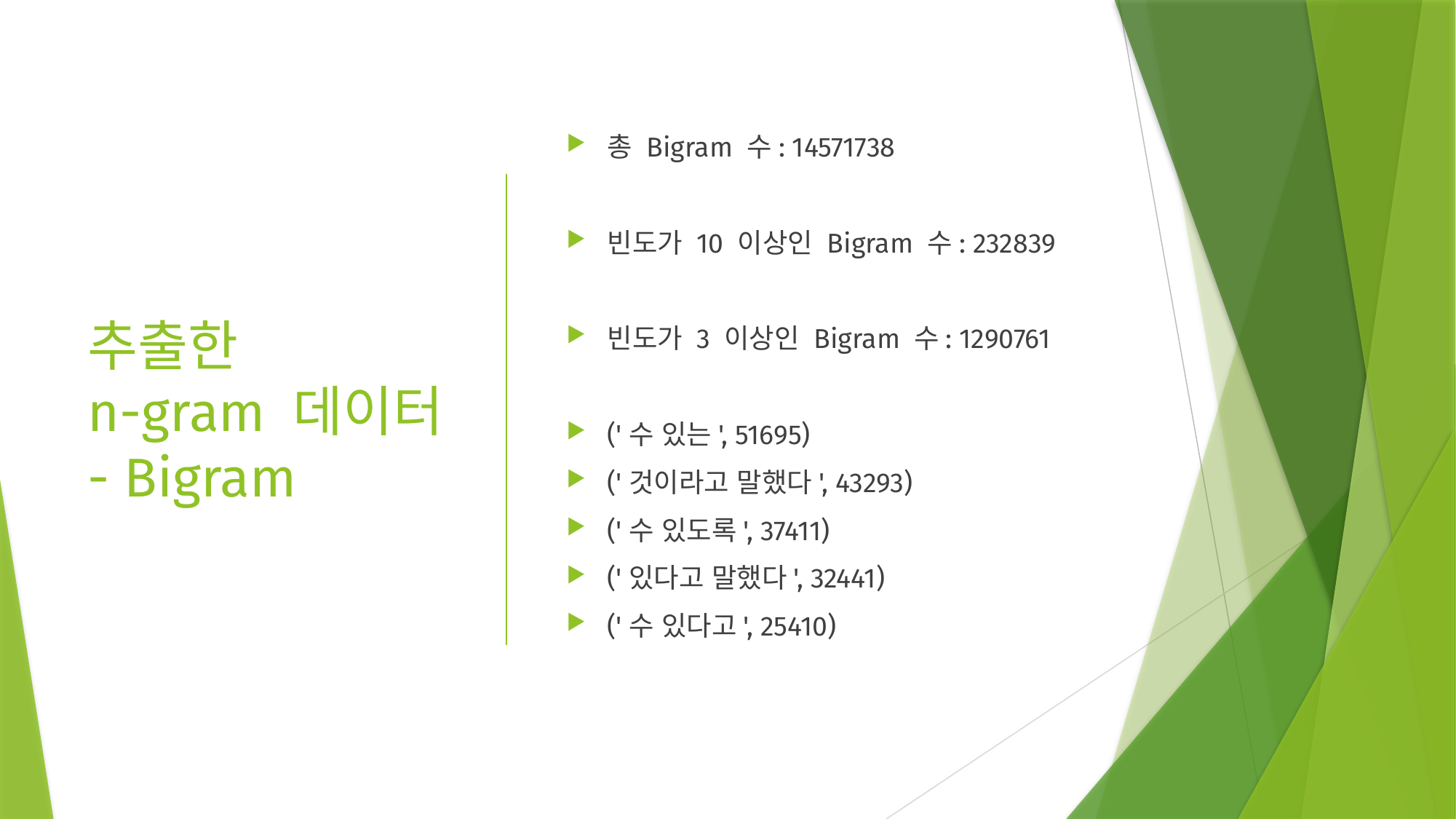

# 추출한 n-gram 데이터 - Bigram
총 Bigram 수: 14571738

빈도가 10 이상인 Bigram 수: 232839

빈도가 3 이상인 Bigram 수: 1290761

('수 있는', 51695)
('것이라고 말했다', 43293)
('수 있도록', 37411)
('있다고 말했다', 32441)
('수 있다고', 25410)